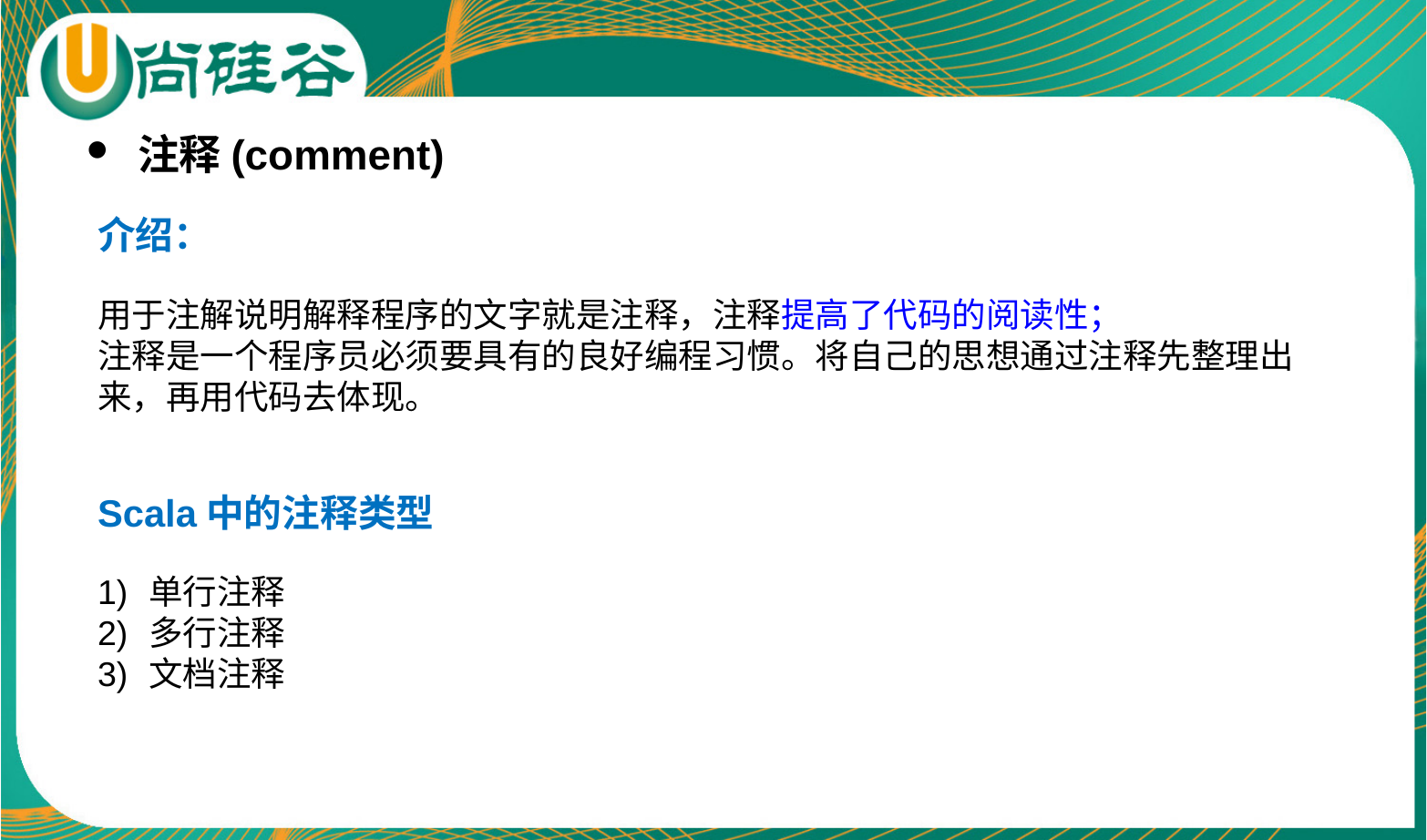

注释(comment)

介绍：

用于注解说明解释程序的文字就是注释，注释提高了代码的阅读性；
注释是一个程序员必须要具有的良好编程习惯。将自己的思想通过注释先整理出来，再用代码去体现。

Scala中的注释类型

单行注释
多行注释
文档注释